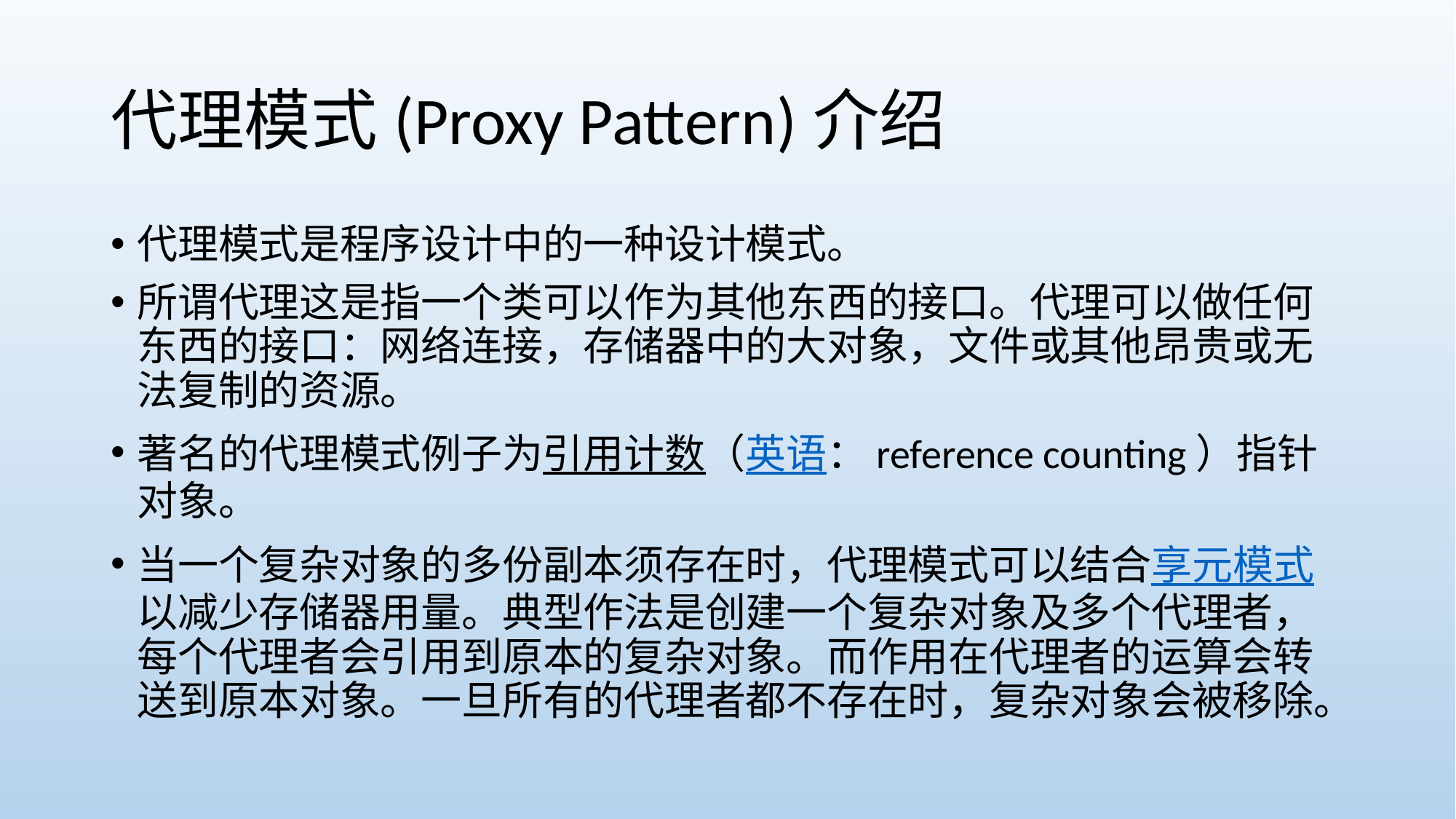

# 代理模式(Proxy Pattern)介绍
代理模式是程序设计中的一种设计模式。
所谓代理这是指一个类可以作为其他东西的接口。代理可以做任何东西的接口：网络连接，存储器中的大对象，文件或其他昂贵或无法复制的资源。
著名的代理模式例子为引用计数（英语：reference counting）指针对象。
当一个复杂对象的多份副本须存在时，代理模式可以结合享元模式以减少存储器用量。典型作法是创建一个复杂对象及多个代理者，每个代理者会引用到原本的复杂对象。而作用在代理者的运算会转送到原本对象。一旦所有的代理者都不存在时，复杂对象会被移除。